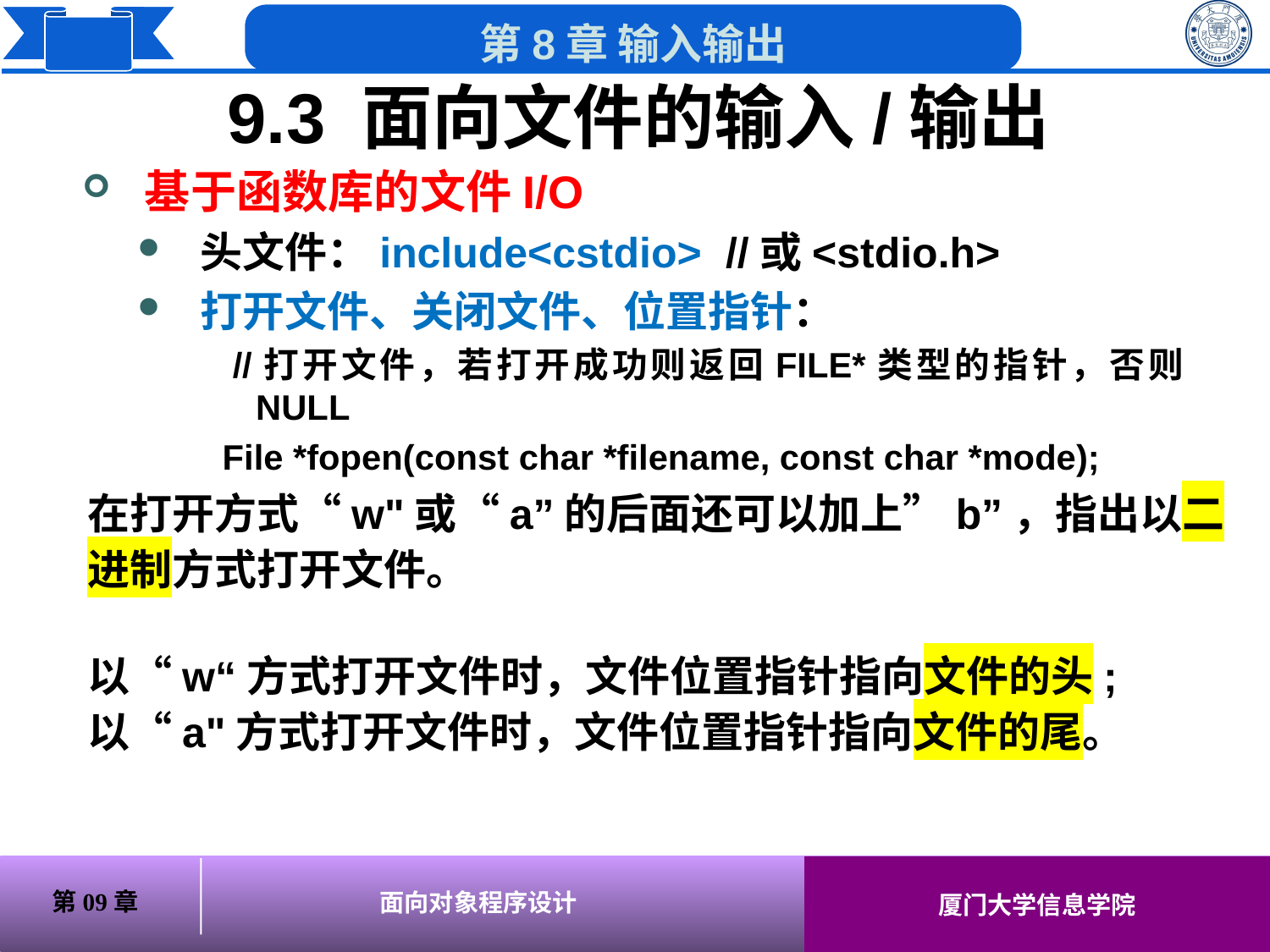

9.3 面向文件的输入/输出
# 基于函数库的文件I/O
头文件：include<cstdio>  //或<stdio.h>
打开文件、关闭文件、位置指针：
   //打开文件，若打开成功则返回FILE*类型的指针，否则NULL
   File *fopen(const char *filename, const char *mode);

在打开方式“w"或“a”的后面还可以加上”b”，指出以二进制方式打开文件。
以“w“方式打开文件时，文件位置指针指向文件的头;
以“a"方式打开文件时，文件位置指针指向文件的尾。
40